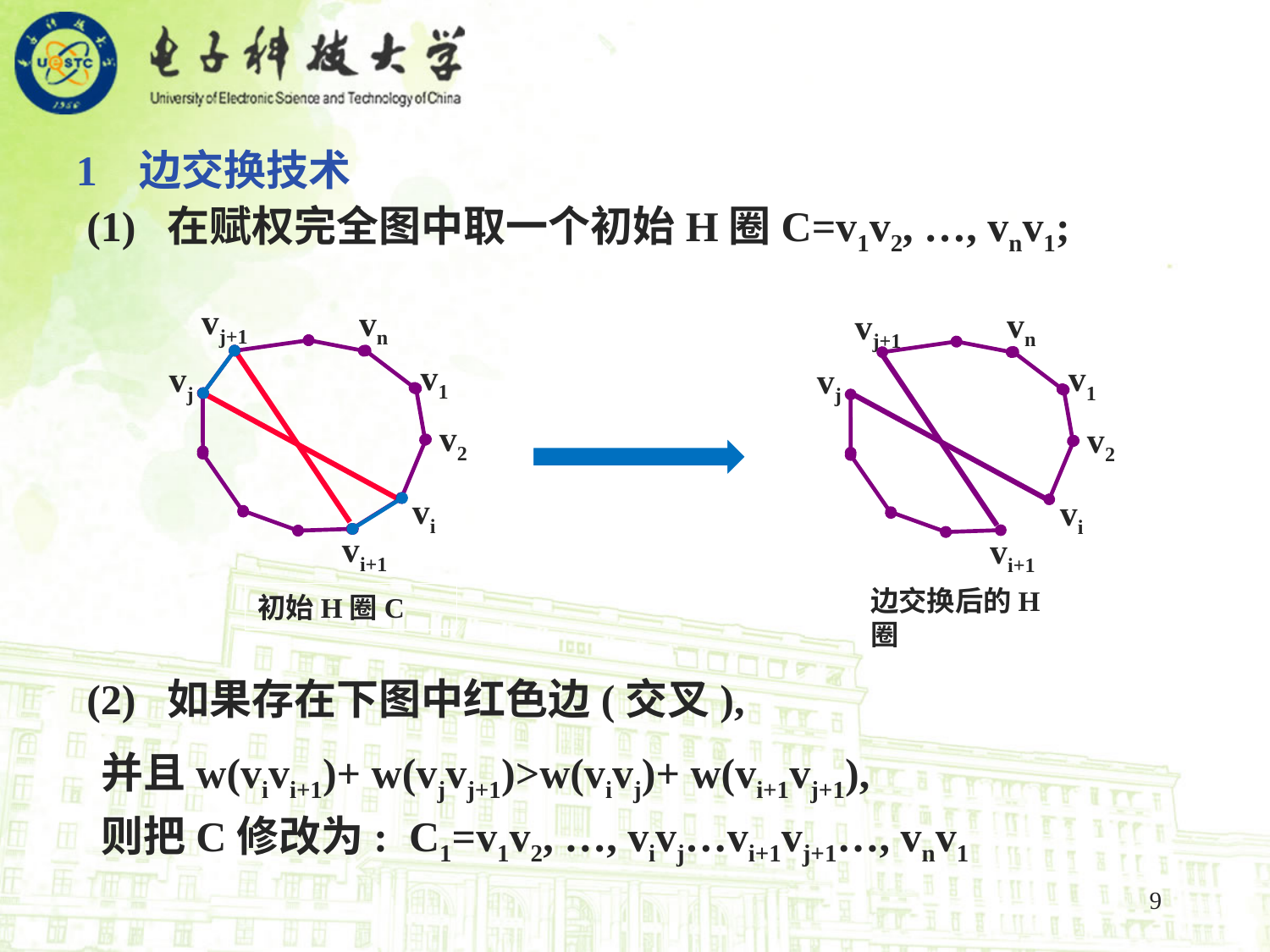

1   边交换技术
 (1)  在赋权完全图中取一个初始H圈C=v1v2, …, vnv1;
vj+1
vn

v1
vj

v2

vi
vi+1
初始H圈C

vn
vj+1

v1
vj

v2

vi
vi+1
边交换后的H圈

 (2)  如果存在下图中红色边(交叉),
并且w(vivi+1)+ w(vjvj+1)>w(vivj)+ w(vi+1vj+1),
则把C修改为:  C1=v1v2, …, vivj…vi+1vj+1…, vnv1
9